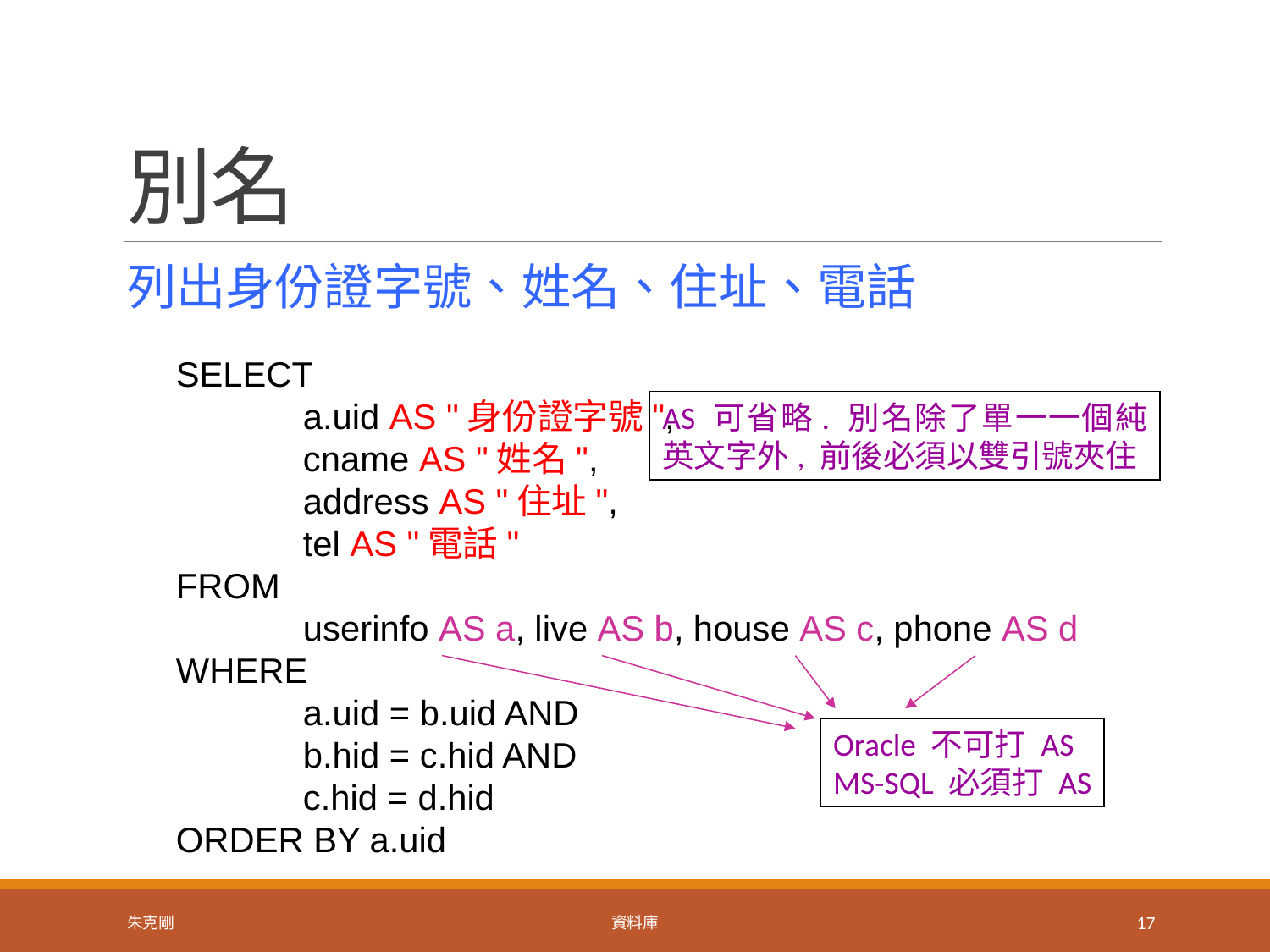

# 別名
列出身份證字號、姓名、住址、電話

SELECT
	a.uid AS "身份證字號",
	cname AS "姓名",
	address AS "住址",
	tel AS "電話"
FROM
	userinfo AS a, live AS b, house AS c, phone AS d
WHERE
	a.uid = b.uid AND
	b.hid = c.hid AND
	c.hid = d.hid
ORDER BY a.uid
AS 可省略. 別名除了單一一個純英文字外, 前後必須以雙引號夾住

Oracle 不可打 AS
MS-SQL 必須打 AS
朱克剛
資料庫
17